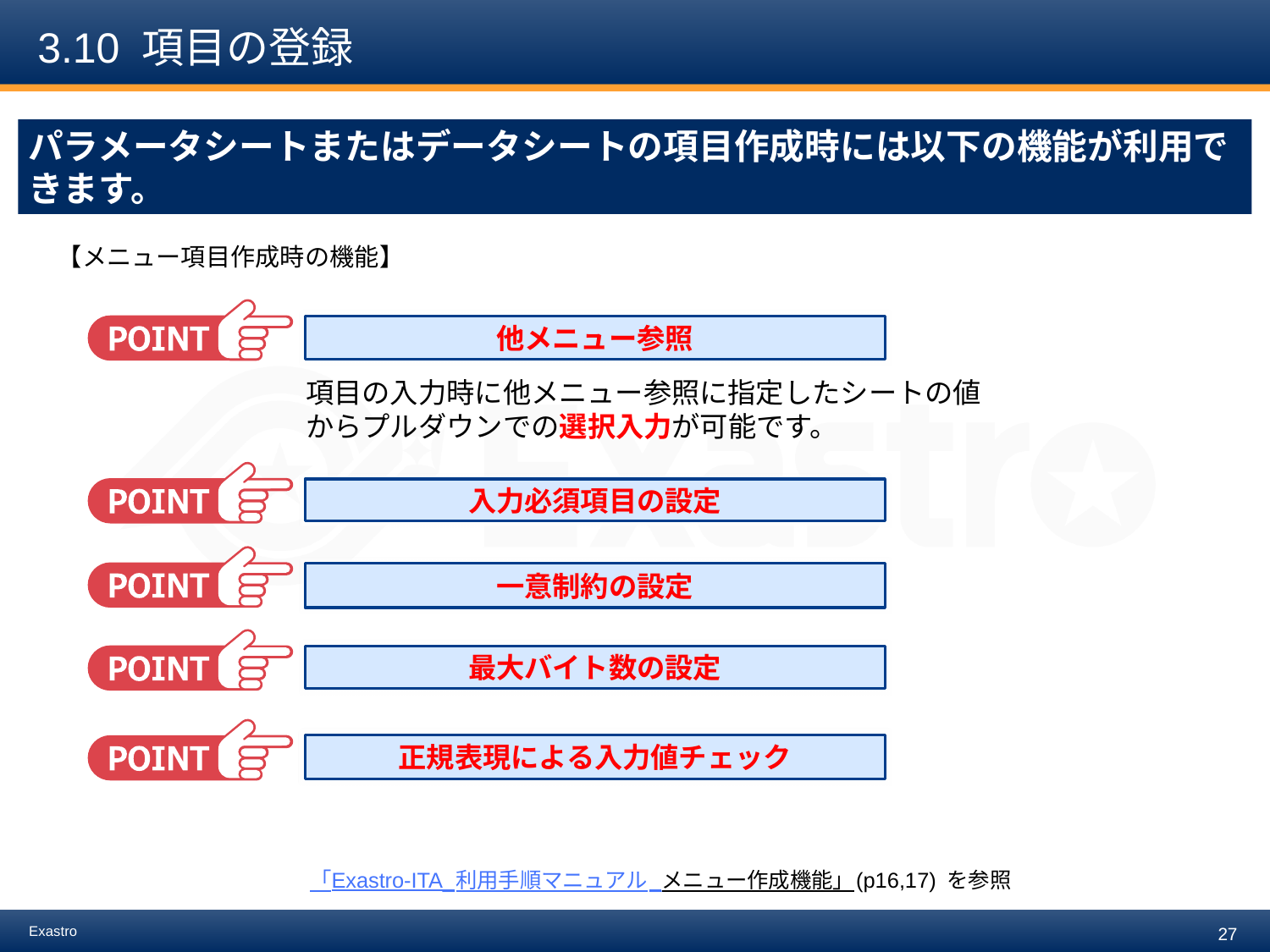

# 3.10 項目の登録
パラメータシートまたはデータシートの項目作成時には以下の機能が利用できます。
【メニュー項目作成時の機能】

他メニュー参照
項目の入力時に他メニュー参照に指定したシートの値からプルダウンでの選択入力が可能です。

入力必須項目の設定

一意制約の設定

最大バイト数の設定

正規表現による入力値チェック
「Exastro-ITA_利用手順マニュアル_メニュー作成機能」(p16,17) を参照